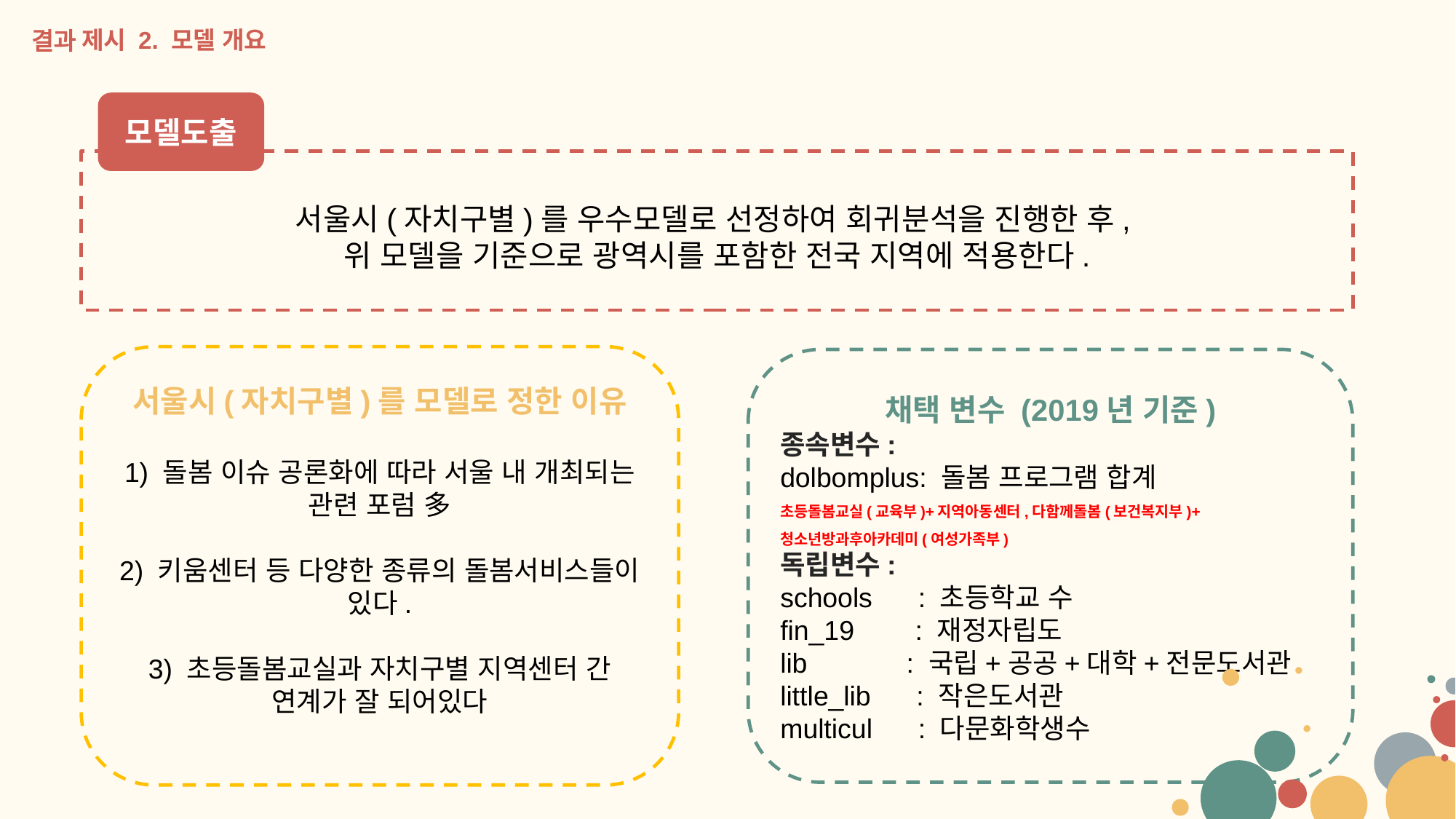

결과 제시 2. 모델 개요
모델도출

서울시(자치구별)를 우수모델로 선정하여 회귀분석을 진행한 후,
위 모델을 기준으로 광역시를 포함한 전국 지역에 적용한다.

서울시(자치구별)를 모델로 정한 이유

1) 돌봄 이슈 공론화에 따라 서울 내 개최되는 관련 포럼 多

2) 키움센터 등 다양한 종류의 돌봄서비스들이 있다.

3) 초등돌봄교실과 자치구별 지역센터 간 연계가 잘 되어있다

채택 변수 (2019년 기준)
종속변수:
dolbomplus: 돌봄 프로그램 합계
초등돌봄교실(교육부)+지역아동센터,다함께돌봄(보건복지부)+청소년방과후아카데미(여성가족부)
독립변수:
schools      : 초등학교 수
fin_19        : 재정자립도
lib             : 국립+공공+대학+전문도서관
little_lib      : 작은도서관
multicul      : 다문화학생수